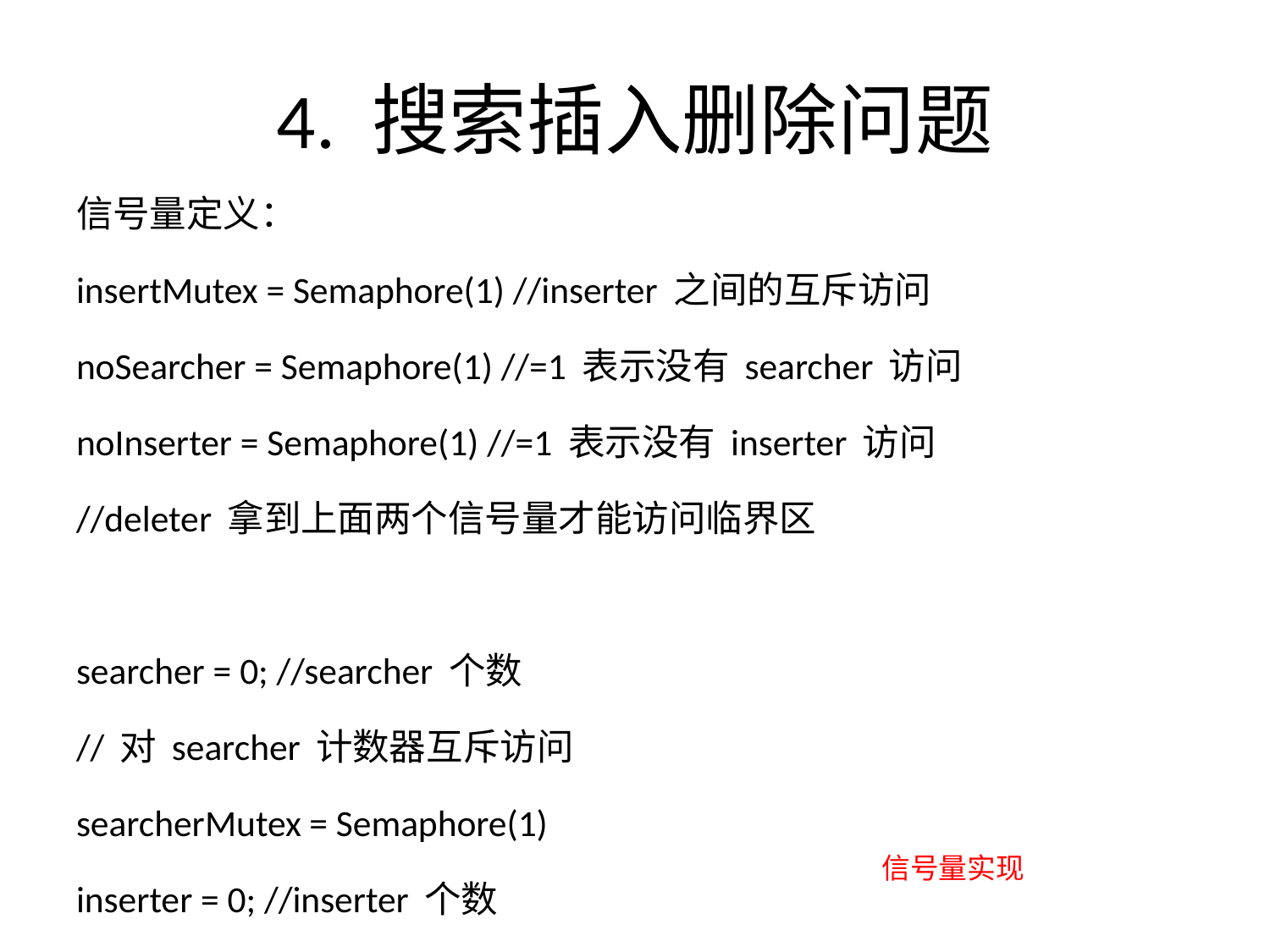

# 4. 搜索插入删除问题
信号量定义：
insertMutex = Semaphore(1) //inserter之间的互斥访问
noSearcher = Semaphore(1) //=1表示没有searcher访问
noInserter = Semaphore(1) //=1表示没有inserter访问
//deleter拿到上面两个信号量才能访问临界区

searcher = 0; //searcher个数
//对searcher计数器互斥访问
searcherMutex = Semaphore(1)
inserter = 0; //inserter个数
//对inserter计数器互斥访问
inserterMutex=Semaphore(1)
信号量实现